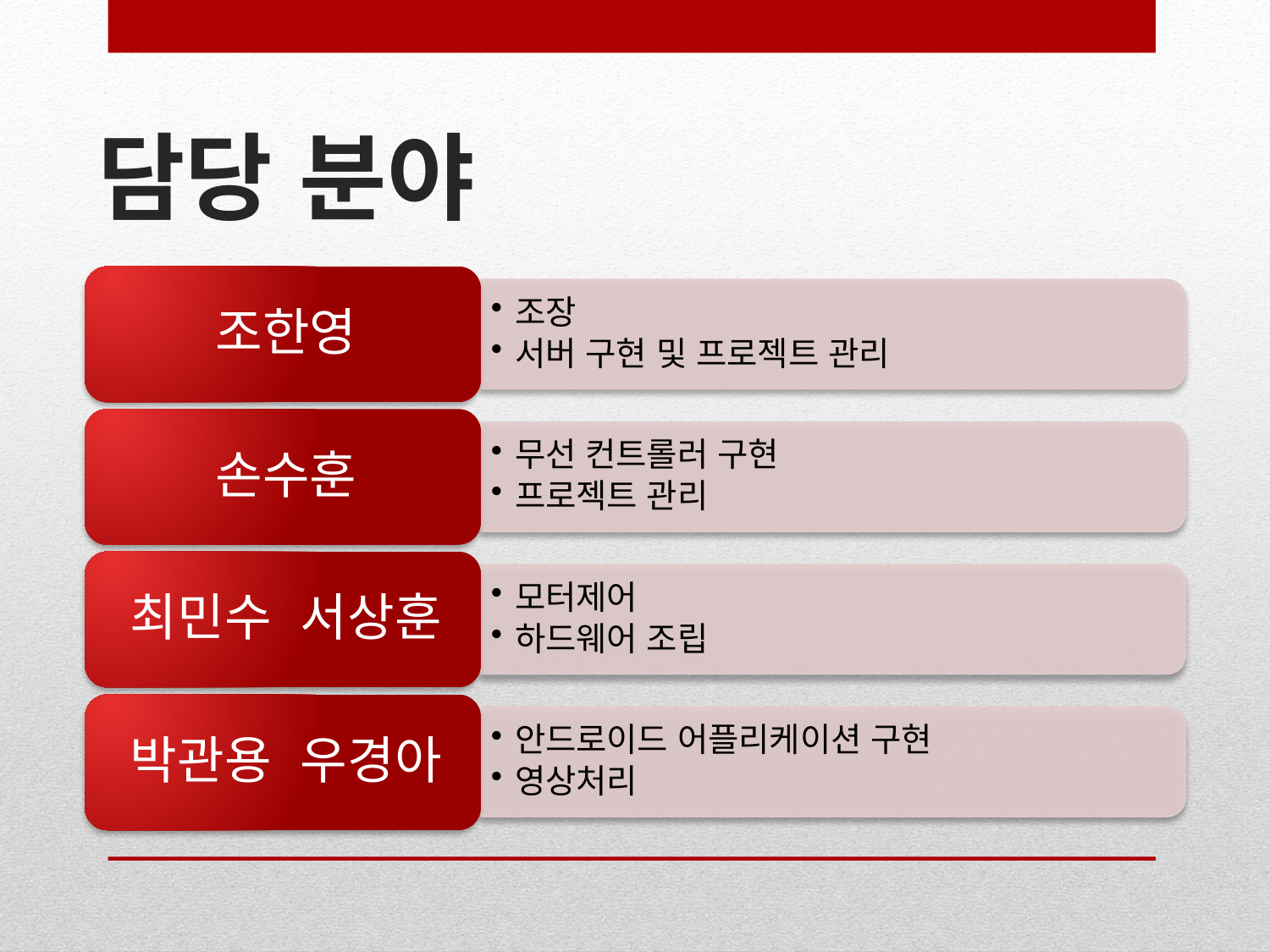

# 담당 분야
조장
서버 구현 및 프로젝트 관리
조한영
무선 컨트롤러 구현
프로젝트 관리
손수훈
모터제어
하드웨어 조립
최민수  서상훈
안드로이드 어플리케이션 구현
영상처리
박관용  우경아